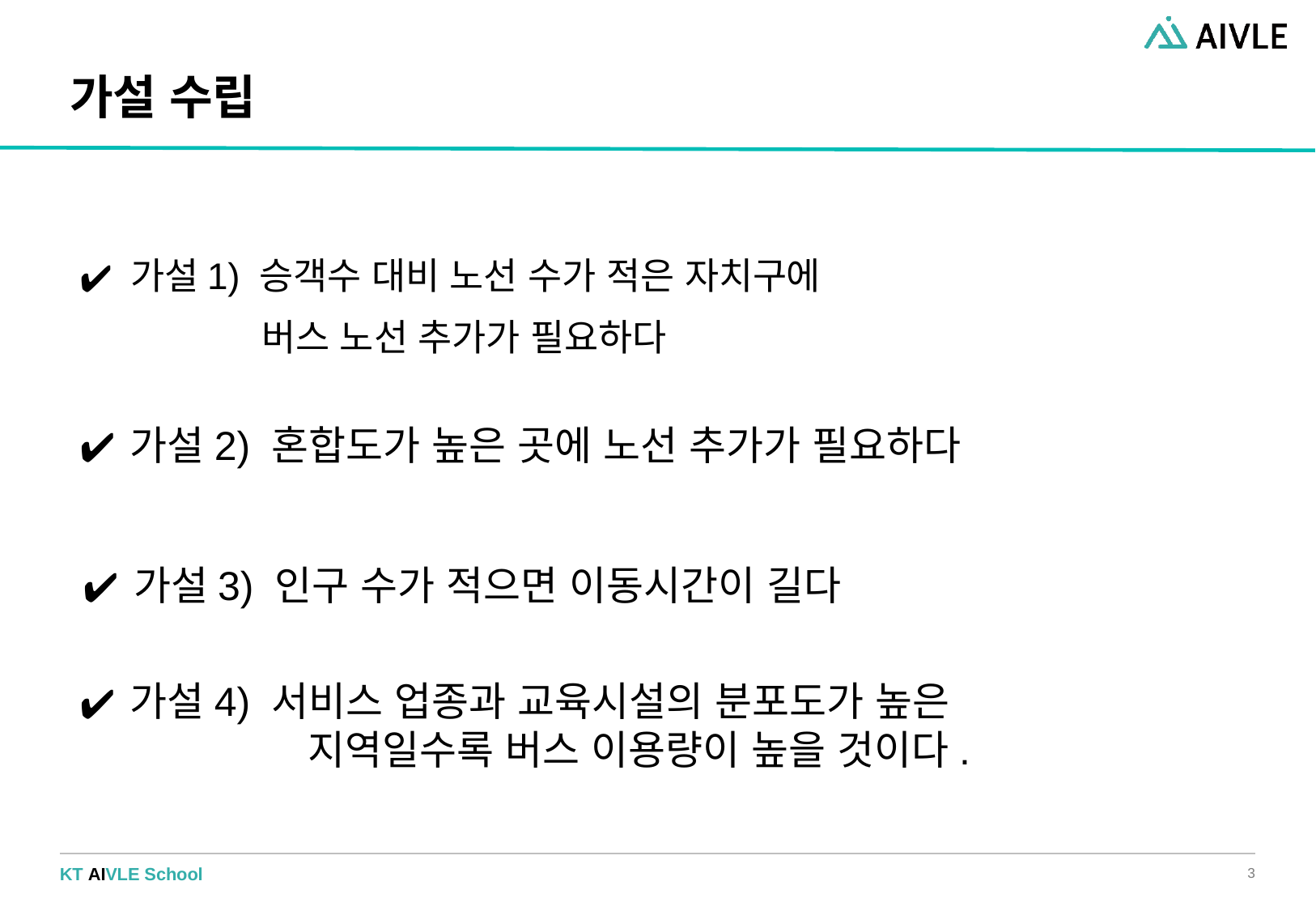

# 가설 수립
가설1) 승객수 대비 노선 수가 적은 자치구에
	     버스 노선 추가가 필요하다
가설2) 혼합도가 높은 곳에 노선 추가가 필요하다
가설3) 인구 수가 적으면 이동시간이 길다
가설4) 서비스 업종과 교육시설의 분포도가 높은 			     지역일수록 버스 이용량이 높을 것이다.